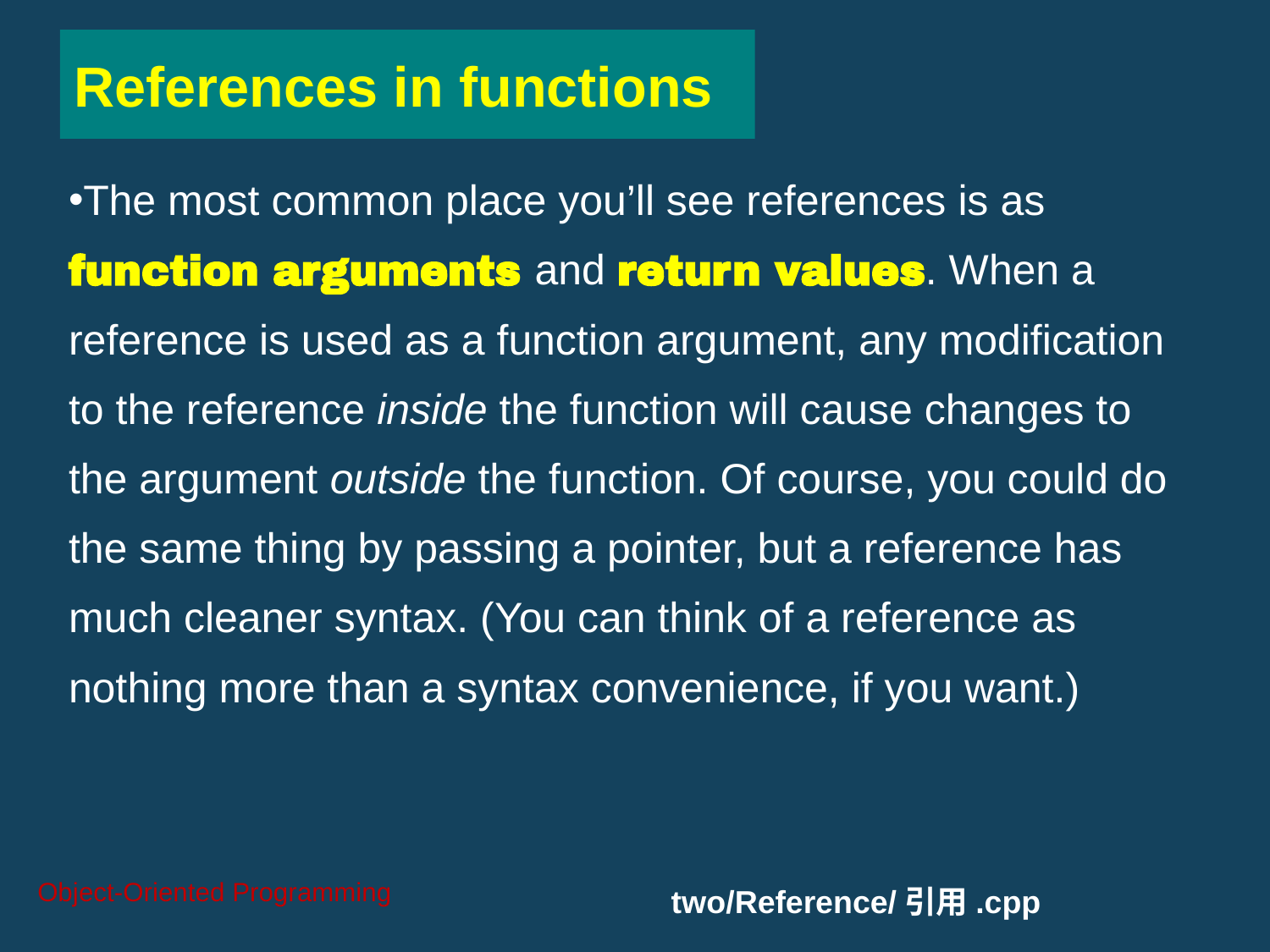

# References in functions
The most common place you’ll see references is as function arguments and return values. When a reference is used as a function argument, any modification to the reference inside the function will cause changes to the argument outside the function. Of course, you could do the same thing by passing a pointer, but a reference has much cleaner syntax. (You can think of a reference as nothing more than a syntax convenience, if you want.)
Object-Oriented Programming
two/Reference/引用.cpp